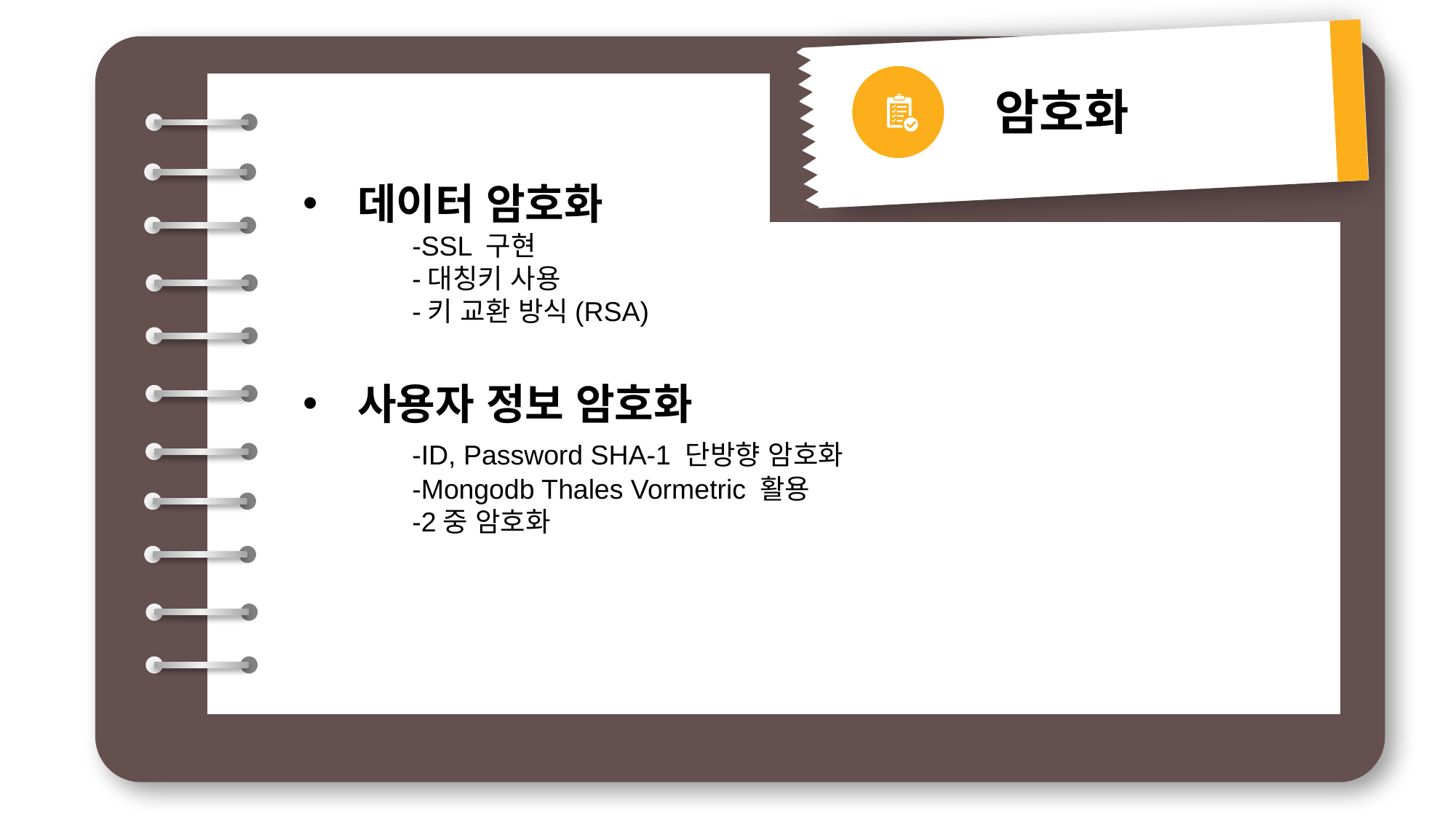

암호화
데이터 암호화
	-SSL 구현
	-대칭키 사용
	-키 교환 방식(RSA)

사용자 정보 암호화
	-ID, Password SHA-1 단방향 암호화
	-Mongodb Thales Vormetric 활용
	-2중 암호화